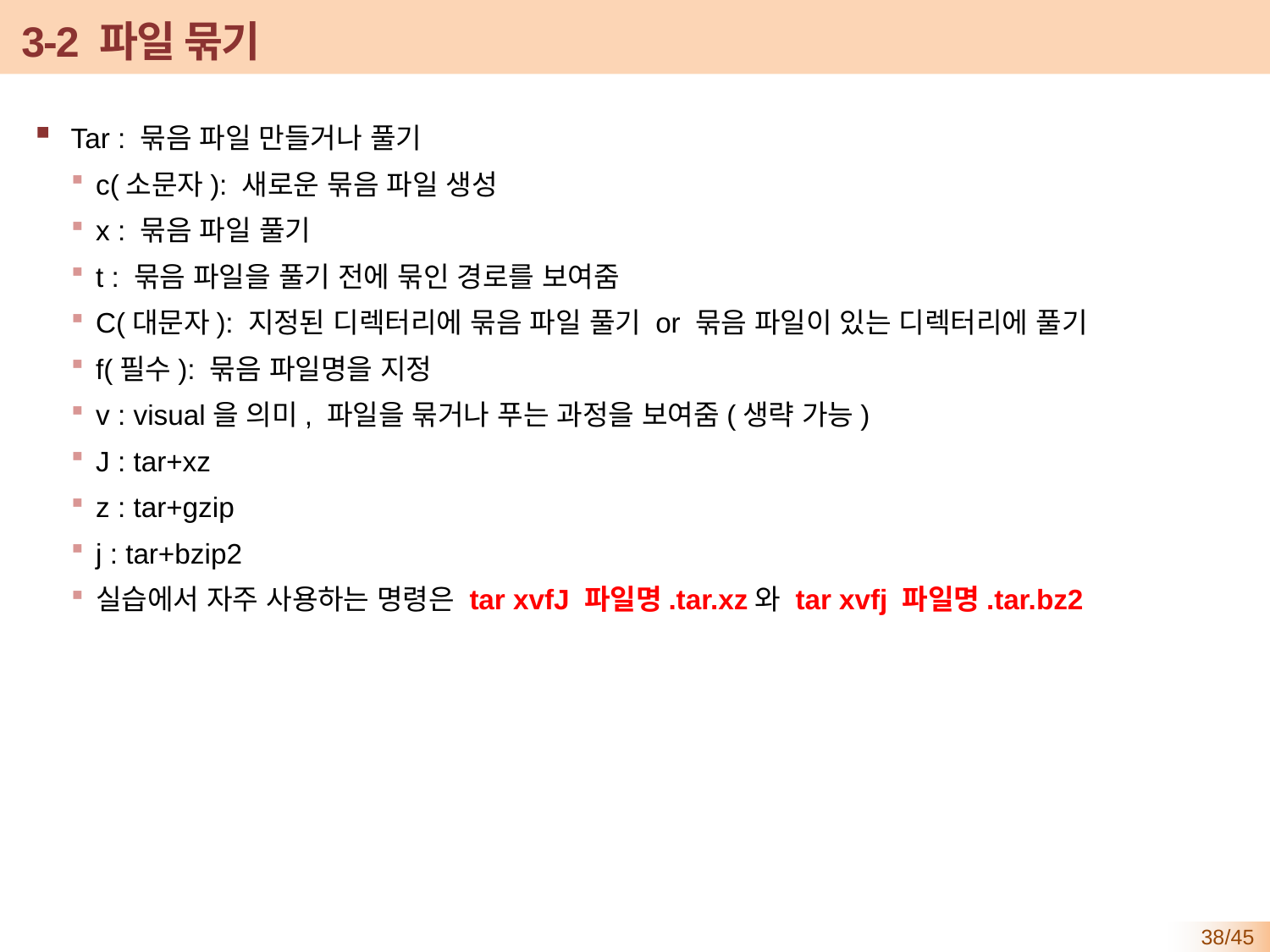

# 3-2 파일 묶기
Tar : 묶음 파일 만들거나 풀기
c(소문자): 새로운 묶음 파일 생성
x : 묶음 파일 풀기
t : 묶음 파일을 풀기 전에 묶인 경로를 보여줌
C(대문자): 지정된 디렉터리에 묶음 파일 풀기 or 묶음 파일이 있는 디렉터리에 풀기
f(필수): 묶음 파일명을 지정
v : visual을 의미, 파일을 묶거나 푸는 과정을 보여줌(생략 가능)
J : tar+xz
z : tar+gzip
j : tar+bzip2
실습에서 자주 사용하는 명령은 tar xvfJ 파일명.tar.xz와 tar xvfj 파일명.tar.bz2